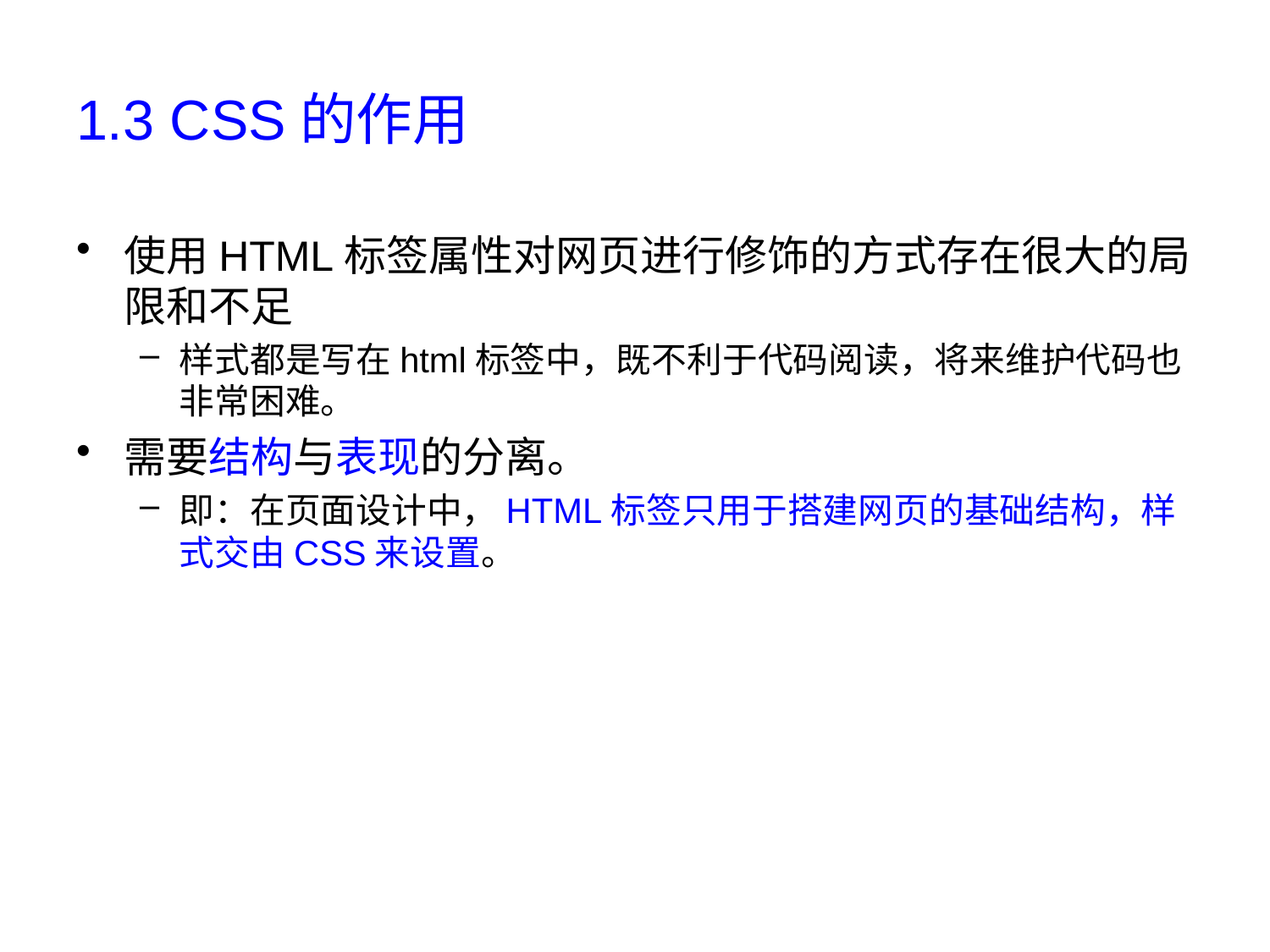

# 1.3 CSS的作用
使用HTML标签属性对网页进行修饰的方式存在很大的局限和不足
样式都是写在html标签中，既不利于代码阅读，将来维护代码也非常困难。
需要结构与表现的分离。
即：在页面设计中，HTML标签只用于搭建网页的基础结构，样式交由CSS来设置。